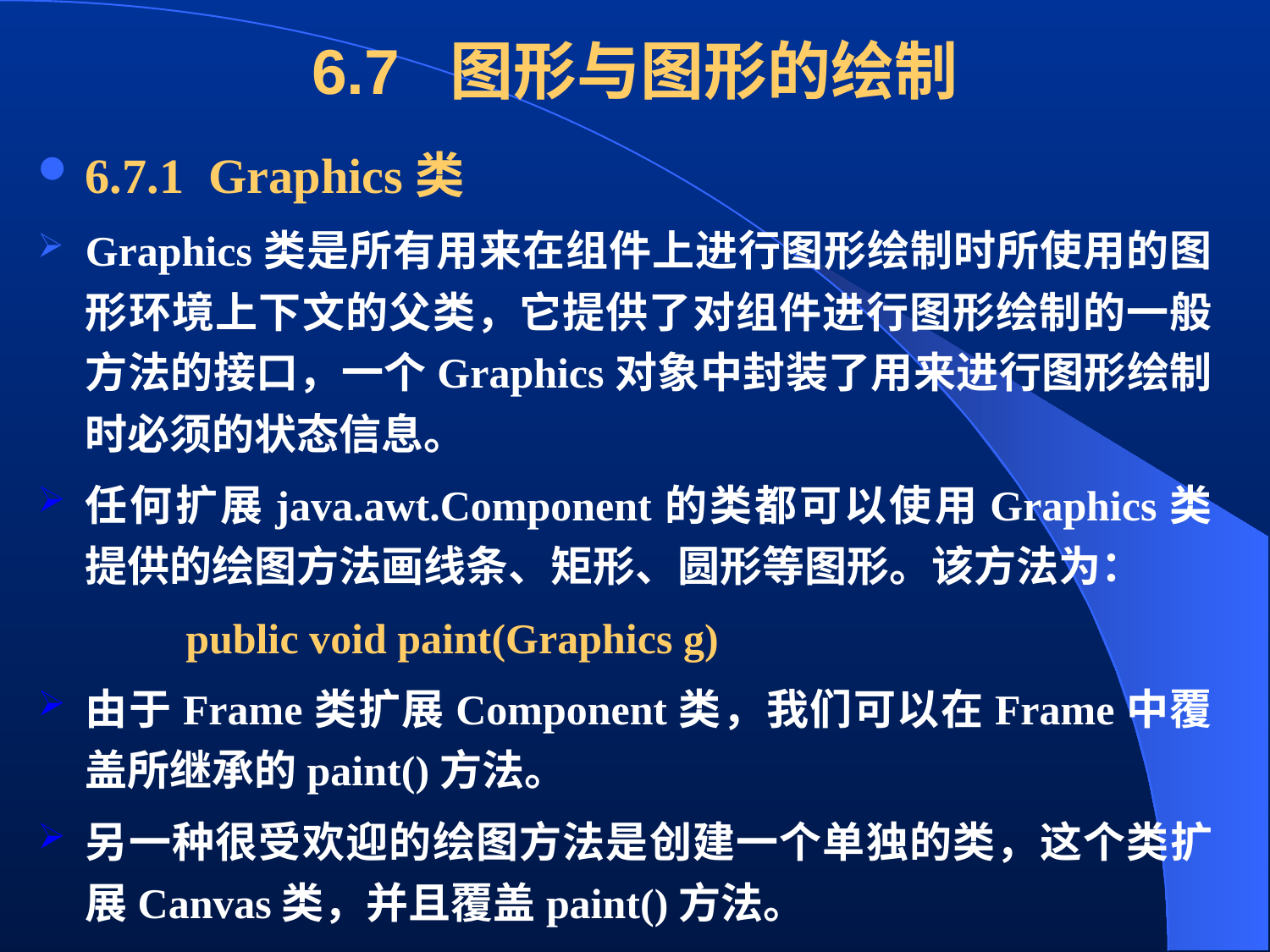

# 6.7  图形与图形的绘制
6.7.1  Graphics类
Graphics类是所有用来在组件上进行图形绘制时所使用的图形环境上下文的父类，它提供了对组件进行图形绘制的一般方法的接口，一个Graphics对象中封装了用来进行图形绘制时必须的状态信息。
任何扩展java.awt.Component的类都可以使用Graphics类提供的绘图方法画线条、矩形、圆形等图形。该方法为：
              public void paint(Graphics g)
由于Frame类扩展Component类，我们可以在Frame中覆盖所继承的paint()方法。
另一种很受欢迎的绘图方法是创建一个单独的类，这个类扩展Canvas类，并且覆盖paint()方法。